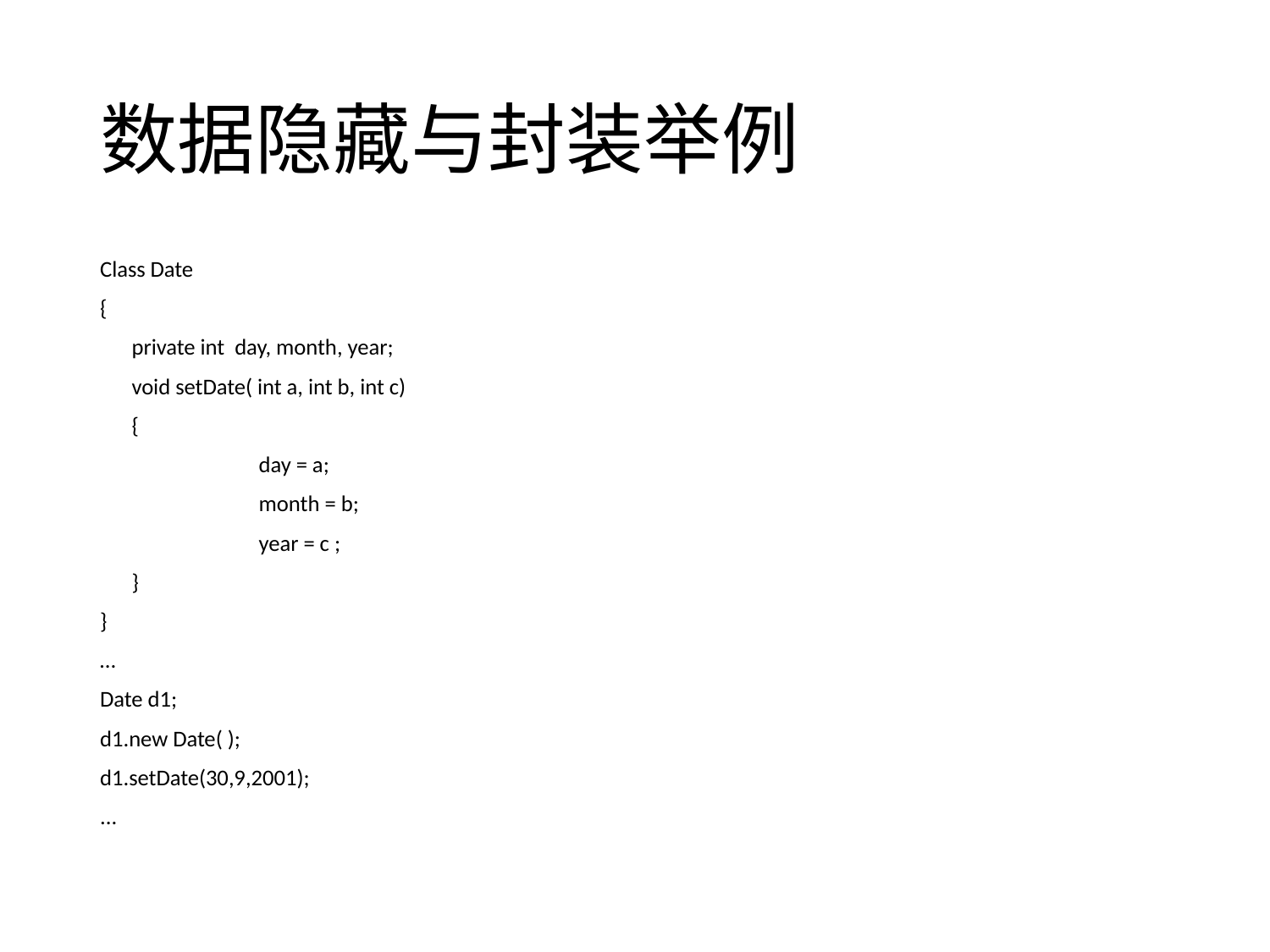

# 数据隐藏与封装举例
Class Date
{
	private int  day, month, year;
	void setDate( int a, int b, int c)
	{
		day = a;
		month = b;
		year = c ;
	}
}
…
Date d1;
d1.new Date( );
d1.setDate(30,9,2001);
...